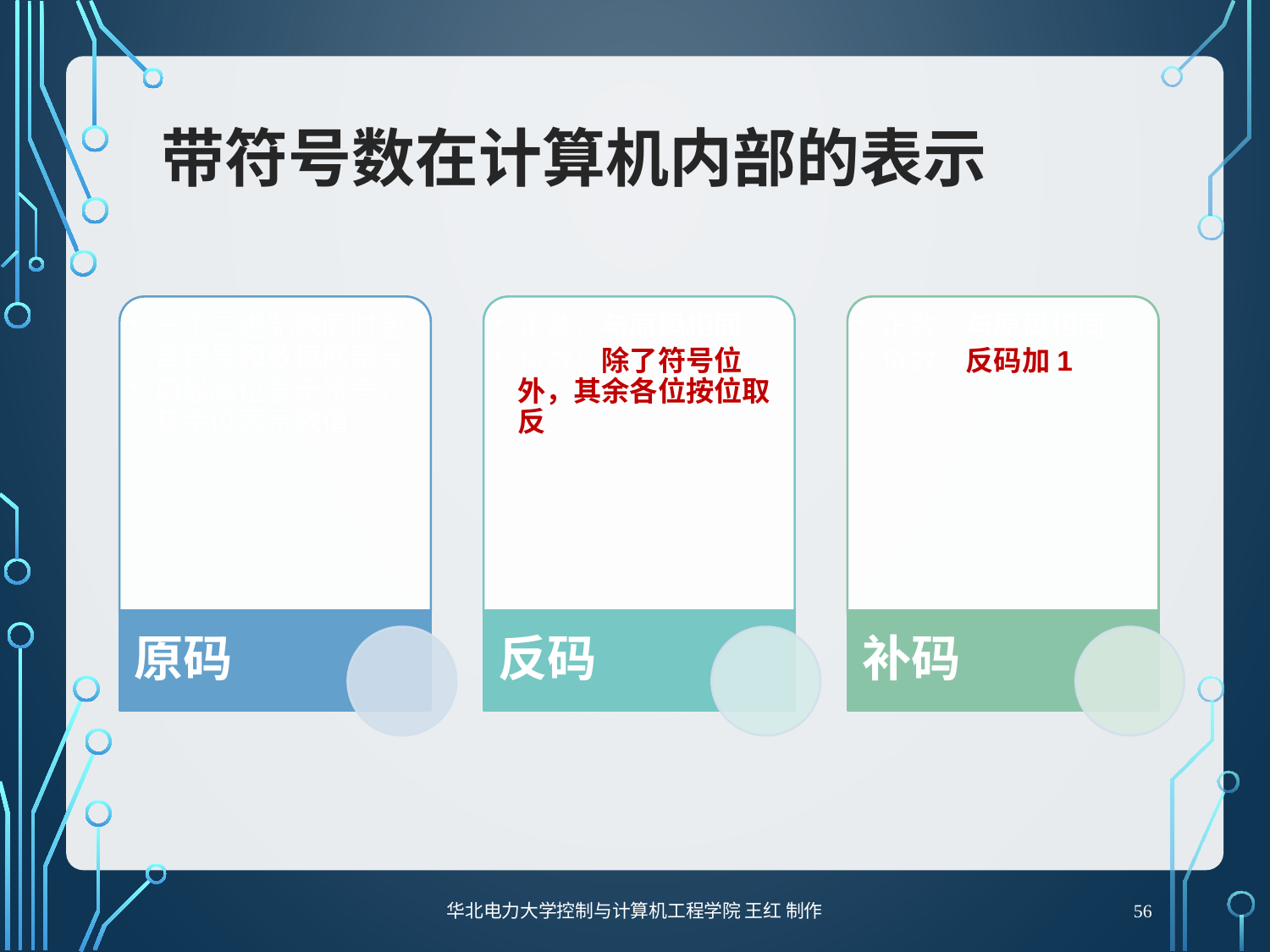

# 带符号数在计算机内部的表示
一个二进制数同时包含符号和数值两部分
用最高位表示符号，其余位表示数值
原码
正数：与原码相同
负数：除了符号位外，其余各位按位取反
反码
正数：与原码相同
负数：反码加1
补码

华北电力大学控制与计算机工程学院 王红 制作
56